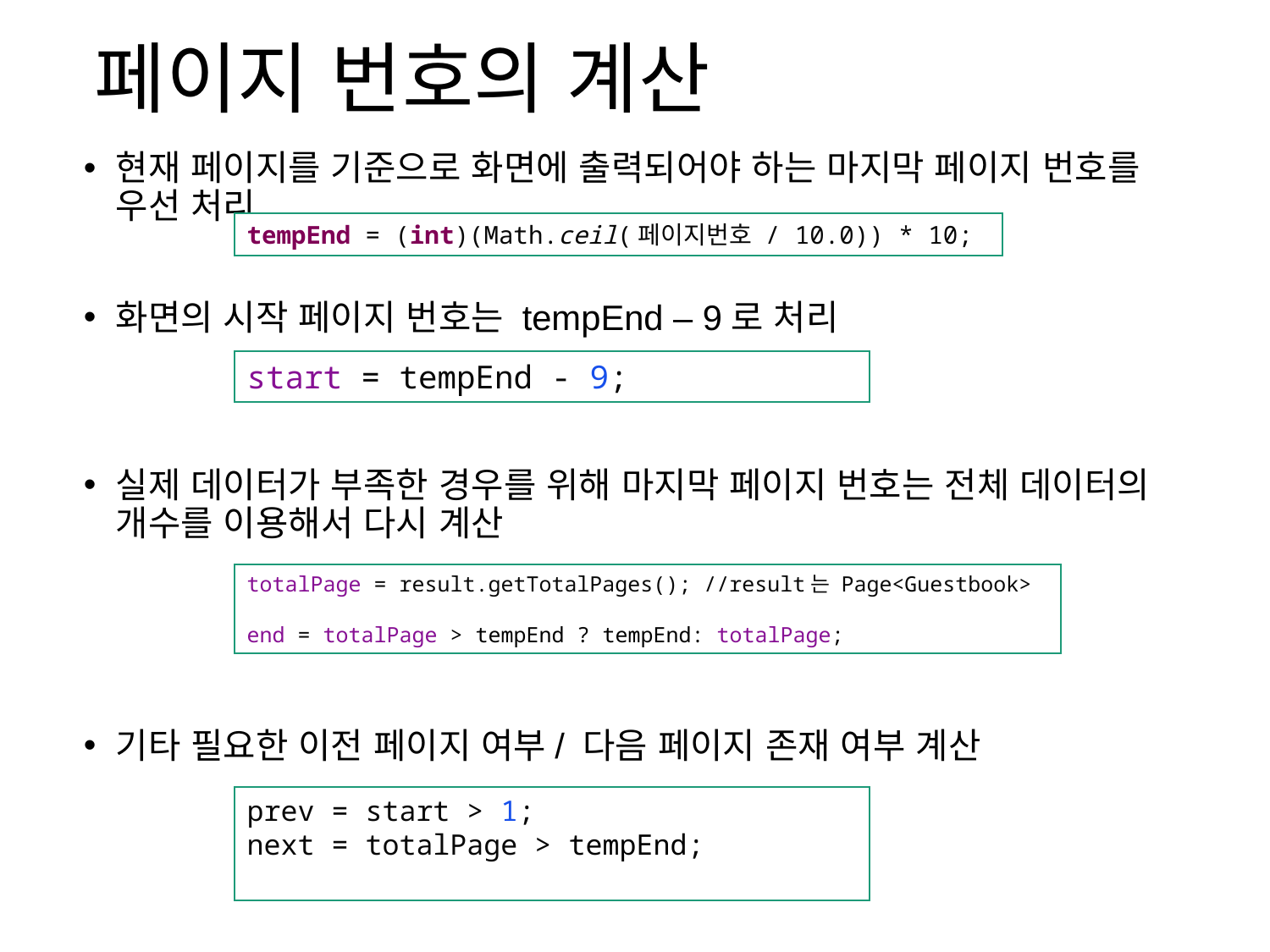

# 페이지 번호의 계산
현재 페이지를 기준으로 화면에 출력되어야 하는 마지막 페이지 번호를 우선 처리

화면의 시작 페이지 번호는 tempEnd – 9로 처리

실제 데이터가 부족한 경우를 위해 마지막 페이지 번호는 전체 데이터의 개수를 이용해서 다시 계산

기타 필요한 이전 페이지 여부/ 다음 페이지 존재 여부 계산
tempEnd = (int)(Math.ceil(페이지번호 / 10.0)) * 10;
start = tempEnd - 9;
totalPage = result.getTotalPages(); //result는 Page<Guestbook>

end = totalPage > tempEnd ? tempEnd: totalPage;
prev = start > 1;
next = totalPage > tempEnd;